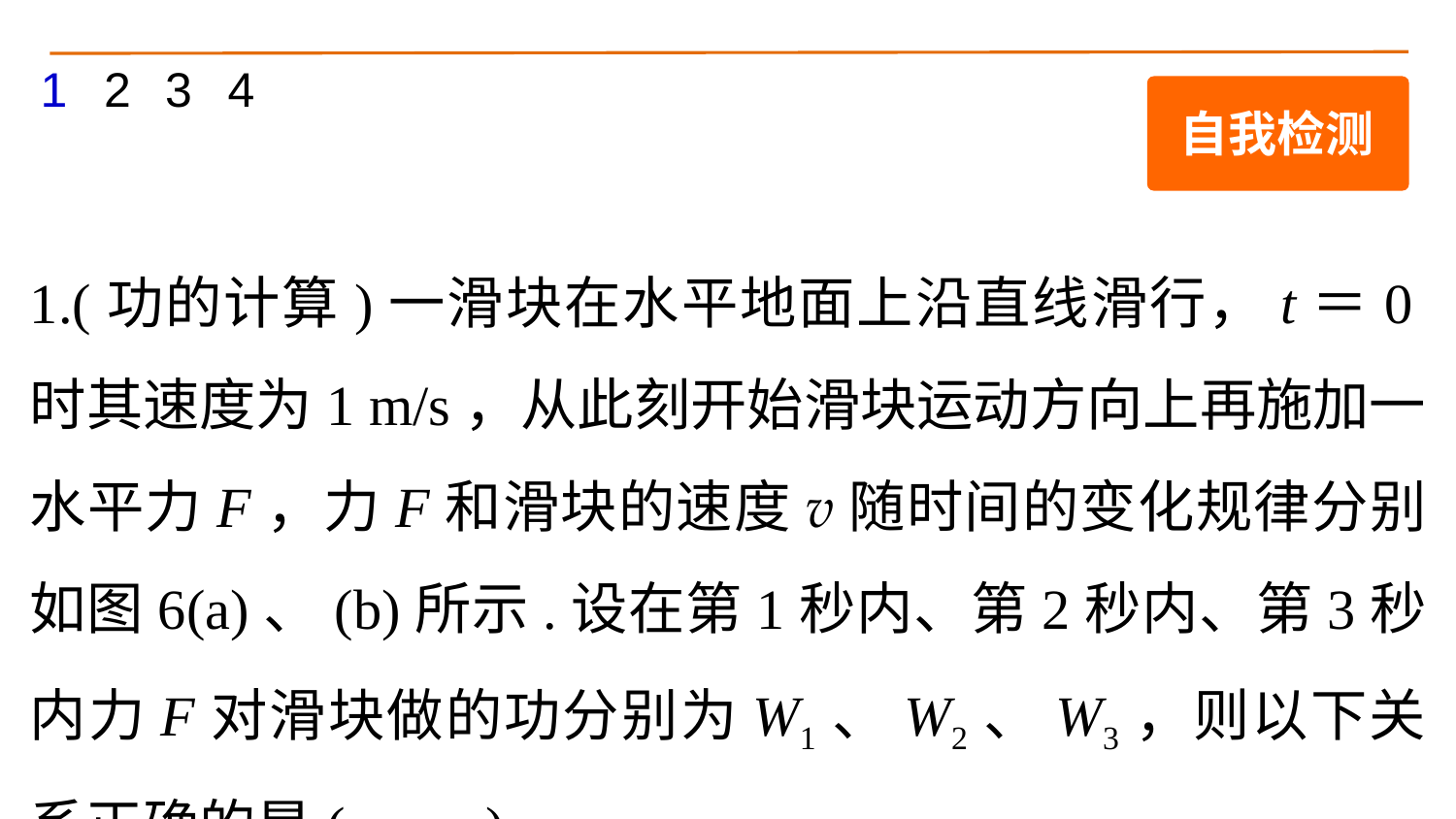

1
2
3
4

自我检测
1.(功的计算)一滑块在水平地面上沿直线滑行，t＝0时其速度为1 m/s，从此刻开始滑块运动方向上再施加一水平力F，力F和滑块的速度v随时间的变化规律分别如图6(a)、(b)所示.设在第1秒内、第2秒内、第3秒内力F对滑块做的功分别为W1、W2、W3，则以下关系正确的是(　　)